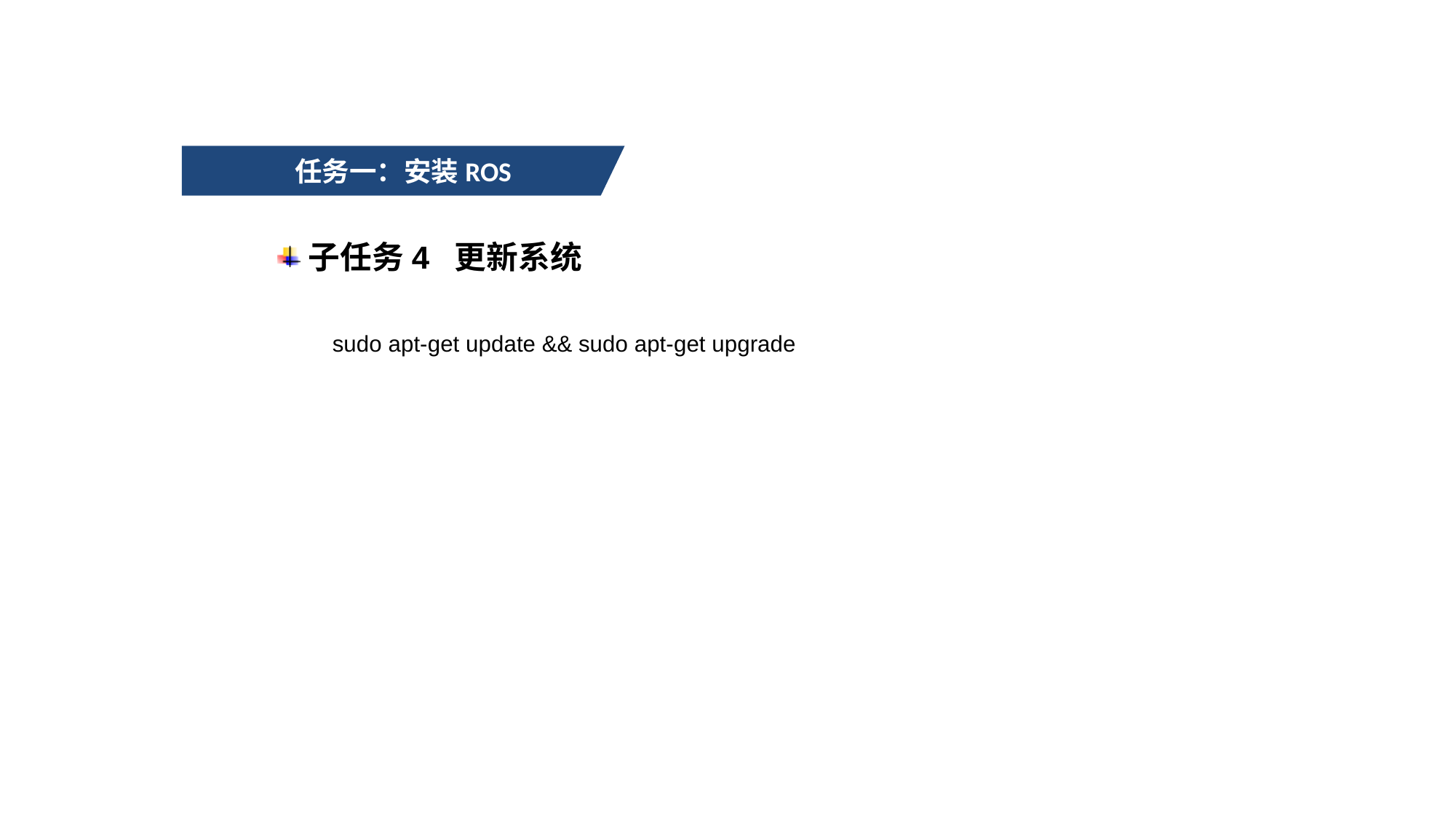

任务一：安装ROS
子任务4  更新系统

sudo apt-get update && sudo apt-get upgrade